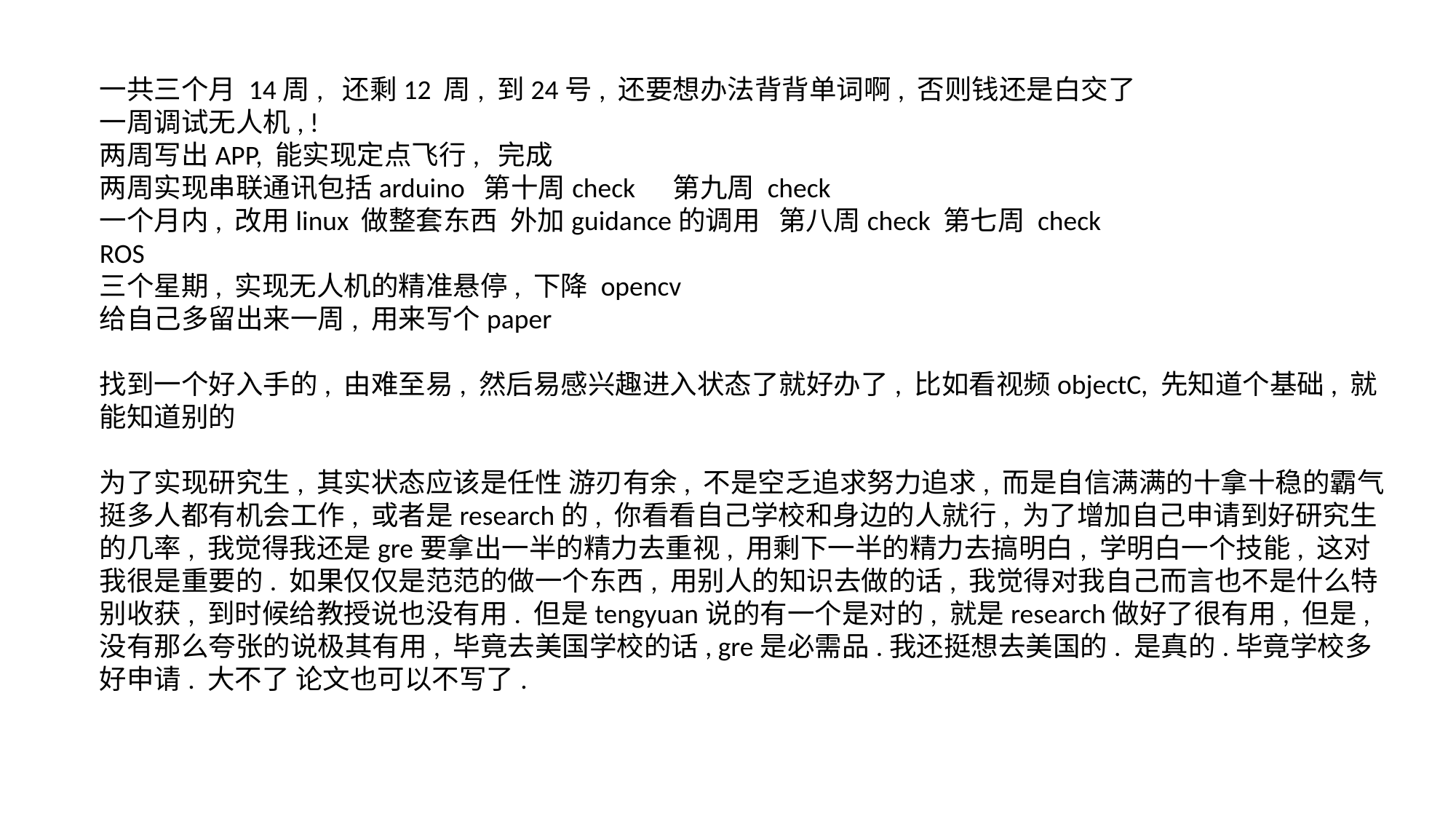

一共三个月 14周,  还剩12 周, 到24号, 还要想办法背背单词啊, 否则钱还是白交了
一周调试无人机, !
两周写出APP, 能实现定点飞行,  完成
两周实现串联通讯包括arduino  第十周check     第九周 check
一个月内, 改用linux 做整套东西  外加guidance的调用   第八周check 第七周 check
ROS
三个星期, 实现无人机的精准悬停, 下降 opencv
给自己多留出来一周, 用来写个paper

找到一个好入手的, 由难至易, 然后易感兴趣进入状态了就好办了, 比如看视频objectC, 先知道个基础, 就能知道别的

为了实现研究生, 其实状态应该是任性 游刃有余, 不是空乏追求努力追求, 而是自信满满的十拿十稳的霸气
挺多人都有机会工作, 或者是research的, 你看看自己学校和身边的人就行, 为了增加自己申请到好研究生的几率, 我觉得我还是gre要拿出一半的精力去重视, 用剩下一半的精力去搞明白, 学明白一个技能, 这对我很是重要的. 如果仅仅是范范的做一个东西, 用别人的知识去做的话, 我觉得对我自己而言也不是什么特别收获, 到时候给教授说也没有用. 但是tengyuan说的有一个是对的, 就是research做好了很有用, 但是, 没有那么夸张的说极其有用, 毕竟去美国学校的话, gre是必需品.我还挺想去美国的. 是真的.毕竟学校多好申请. 大不了 论文也可以不写了.